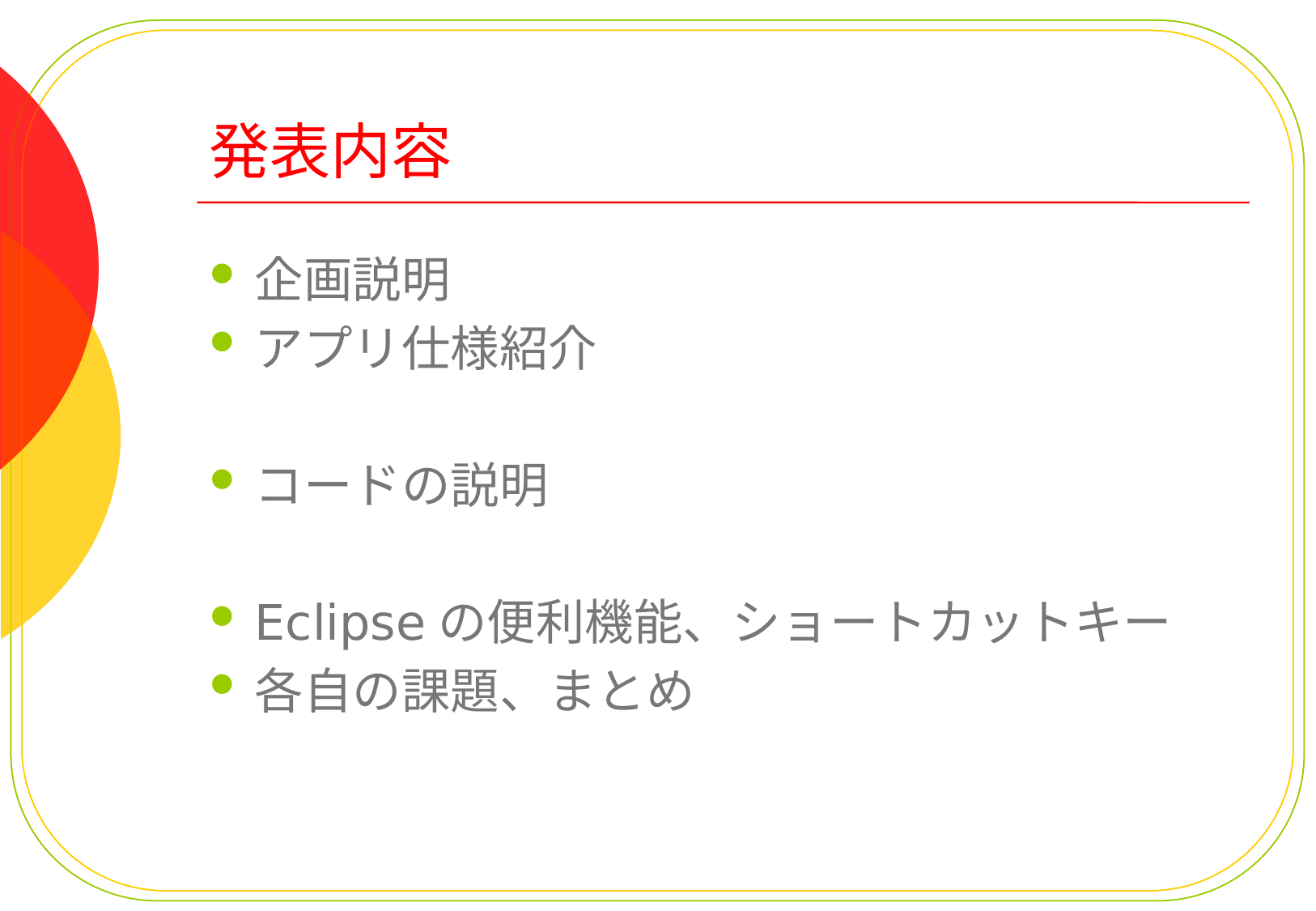

# 発表内容
企画説明
アプリ仕様紹介

コードの説明

Eclipseの便利機能、ショートカットキー
各自の課題、まとめ